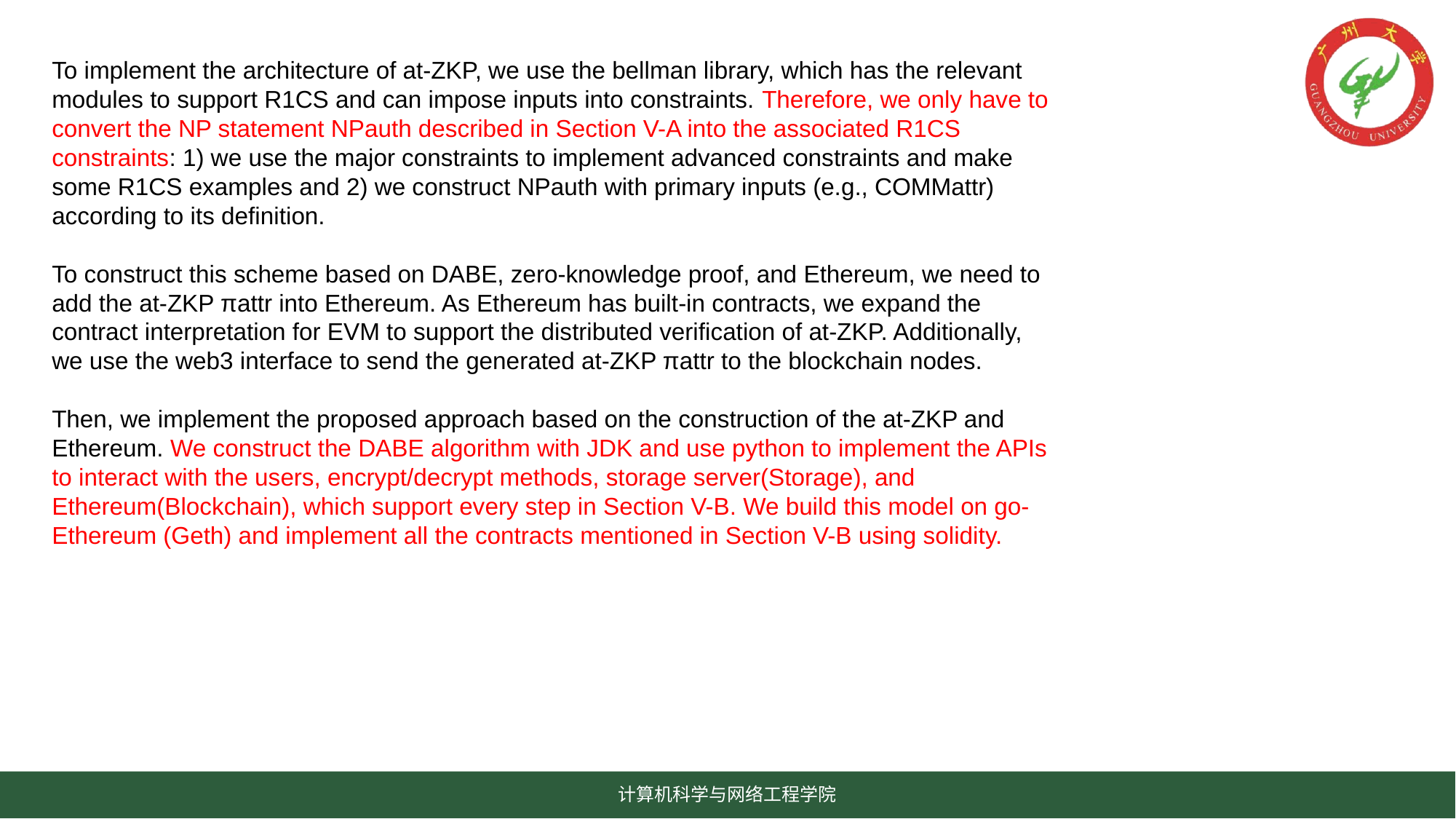

To implement the architecture of at-ZKP, we use the bellman library, which has the relevant modules to support R1CS and can impose inputs into constraints. Therefore, we only have to convert the NP statement NPauth described in Section V-A into the associated R1CS constraints: 1) we use the major constraints to implement advanced constraints and make some R1CS examples and 2) we construct NPauth with primary inputs (e.g., COMMattr) according to its definition.

To construct this scheme based on DABE, zero-knowledge proof, and Ethereum, we need to add the at-ZKP πattr into Ethereum. As Ethereum has built-in contracts, we expand the contract interpretation for EVM to support the distributed verification of at-ZKP. Additionally, we use the web3 interface to send the generated at-ZKP πattr to the blockchain nodes.

Then, we implement the proposed approach based on the construction of the at-ZKP and Ethereum. We construct the DABE algorithm with JDK and use python to implement the APIs to interact with the users, encrypt/decrypt methods, storage server(Storage), and Ethereum(Blockchain), which support every step in Section V-B. We build this model on go-Ethereum (Geth) and implement all the contracts mentioned in Section V-B using solidity.

计算机科学与网络工程学院